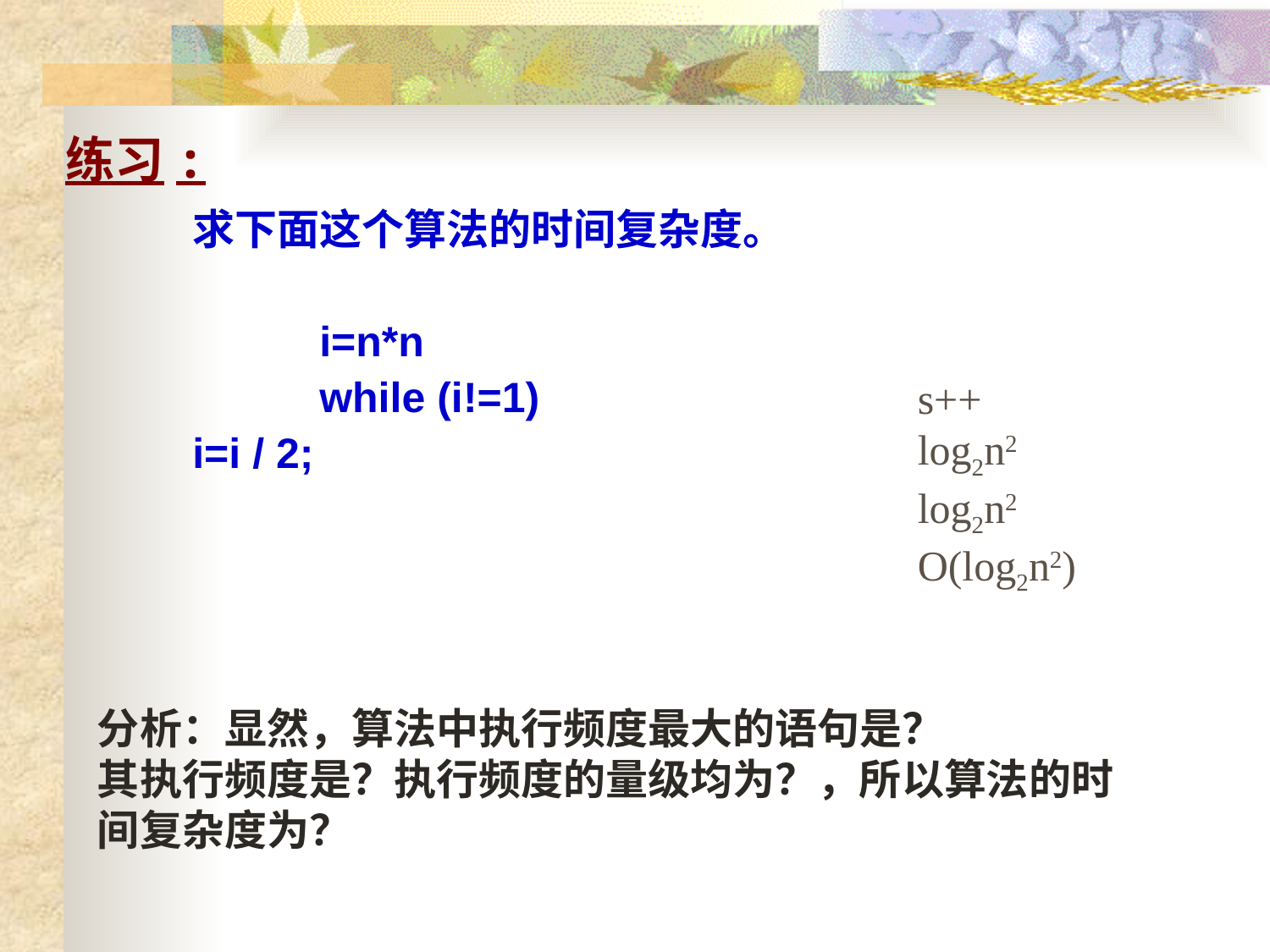

练习:
	求下面这个算法的时间复杂度。

		i=n*n
    		while (i!=1)
         	i=i / 2;

s++
log2n2
log2n2
O(log2n2)
分析：显然，算法中执行频度最大的语句是？
其执行频度是？执行频度的量级均为？，所以算法的时间复杂度为？